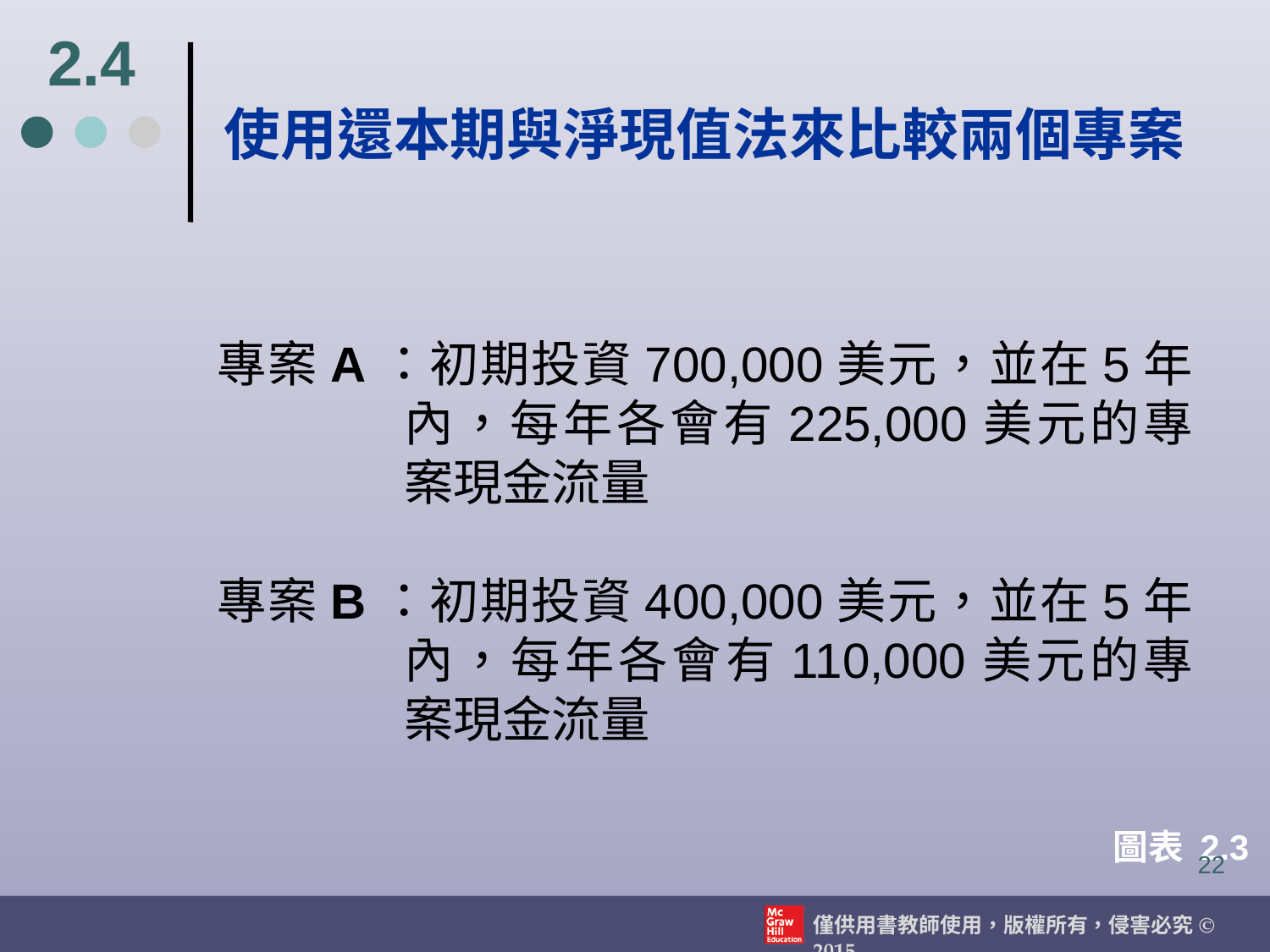

2.4
# 使用還本期與淨現值法來比較兩個專案
專案A：初期投資700,000美元，並在5年內，每年各會有225,000美元的專案現金流量

專案B：初期投資400,000美元，並在5年內，每年各會有110,000美元的專案現金流量
圖表 2.3
22